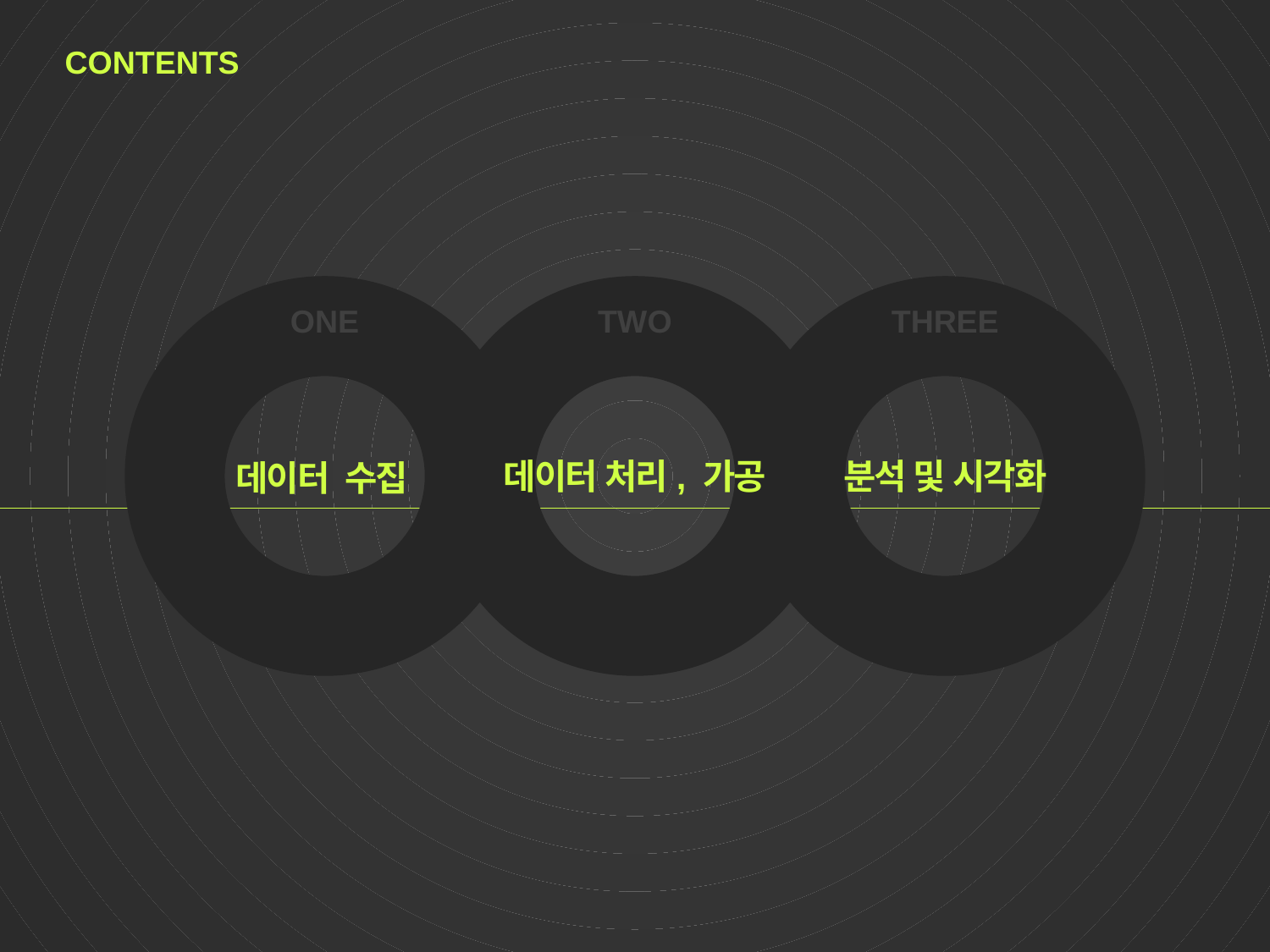

CONTENTS

ONE
TWO
THREE
데이터 처리, 가공
분석 및 시각화
데이터  수집